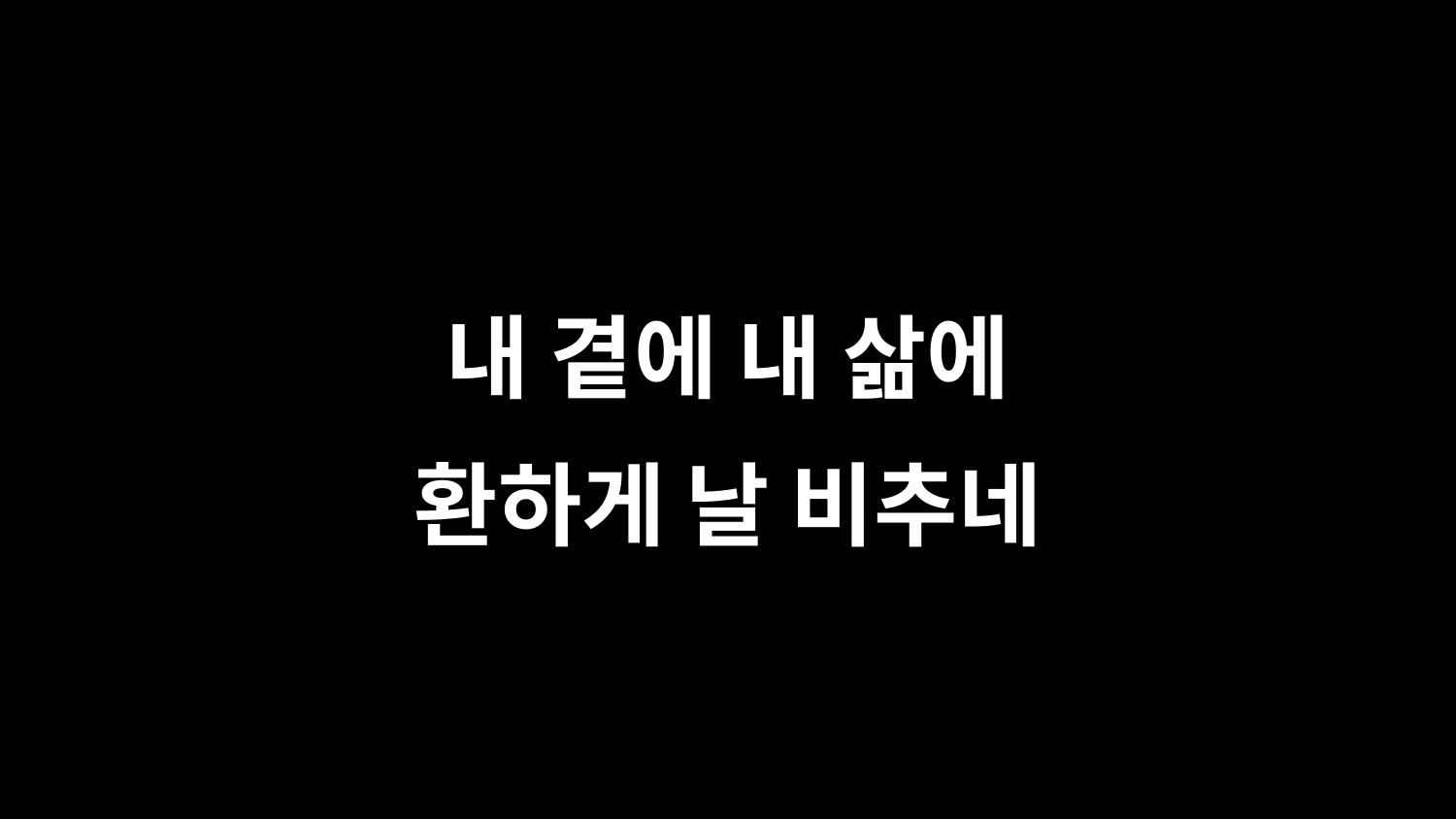

내 곁에 내 삶에
환하게 날 비추네